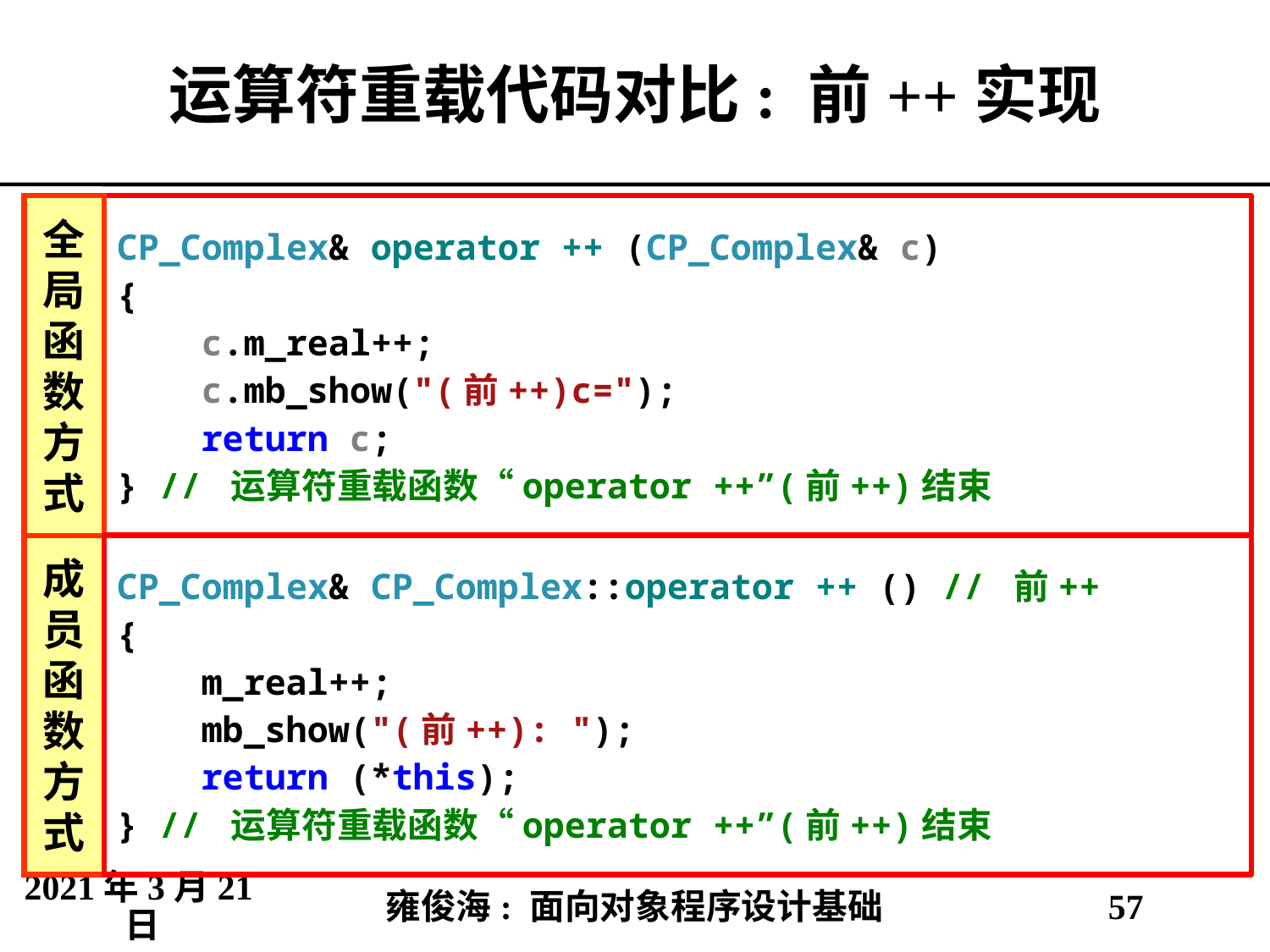

# 运算符重载代码对比: 前++实现

全局函数方式
CP_Complex& operator ++ (CP_Complex& c)
{
    c.m_real++;
    c.mb_show("(前++)c=");
    return c;
} // 运算符重载函数“operator ++”(前++)结束
成员函数方式
CP_Complex& CP_Complex::operator ++ () // 前++
{
    m_real++;
    mb_show("(前++): ");
    return (*this);
} // 运算符重载函数“operator ++”(前++)结束
2021年3月21日
雍俊海: 面向对象程序设计基础
57